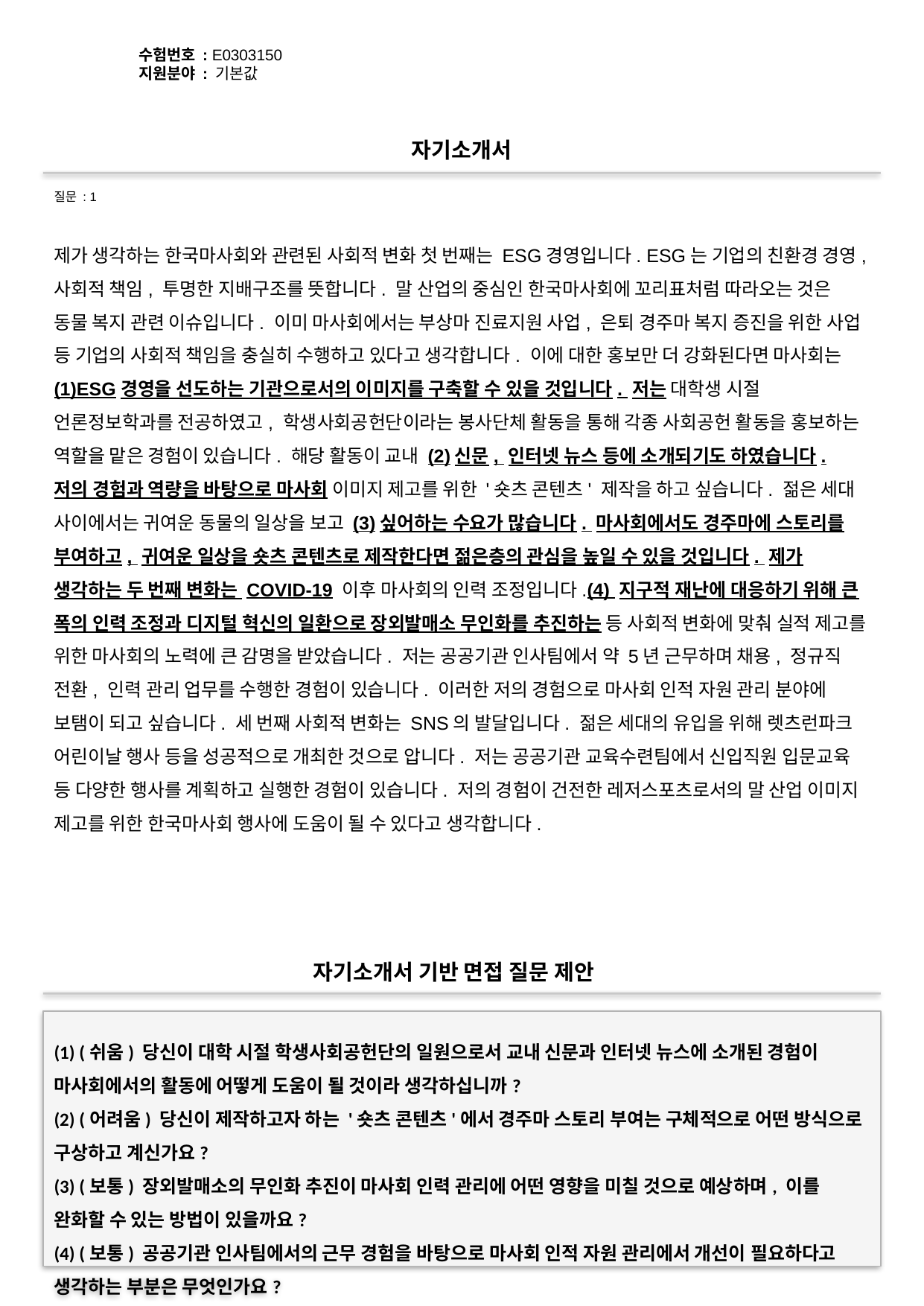

수험번호 : E0303150
지원분야 : 기본값
#

자기소개서

질문 : 1

제가 생각하는 한국마사회와 관련된 사회적 변화 첫 번째는 ESG경영입니다. ESG는 기업의 친환경 경영, 사회적 책임, 투명한 지배구조를 뜻합니다. 말 산업의 중심인 한국마사회에 꼬리표처럼 따라오는 것은 동물 복지 관련 이슈입니다. 이미 마사회에서는 부상마 진료지원 사업, 은퇴 경주마 복지 증진을 위한 사업 등 기업의 사회적 책임을 충실히 수행하고 있다고 생각합니다. 이에 대한 홍보만 더 강화된다면 마사회는 (1)ESG경영을 선도하는 기관으로서의 이미지를 구축할 수 있을 것입니다. 저는 대학생 시절 언론정보학과를 전공하였고, 학생사회공헌단이라는 봉사단체 활동을 통해 각종 사회공헌 활동을 홍보하는 역할을 맡은 경험이 있습니다. 해당 활동이 교내 (2)신문, 인터넷 뉴스 등에 소개되기도 하였습니다. 저의 경험과 역량을 바탕으로 마사회 이미지 제고를 위한 '숏츠 콘텐츠' 제작을 하고 싶습니다. 젊은 세대 사이에서는 귀여운 동물의 일상을 보고 (3)싶어하는 수요가 많습니다. 마사회에서도 경주마에 스토리를 부여하고, 귀여운 일상을 숏츠 콘텐츠로 제작한다면 젊은층의 관심을 높일 수 있을 것입니다. 제가 생각하는 두 번째 변화는 COVID-19 이후 마사회의 인력 조정입니다.(4) 지구적 재난에 대응하기 위해 큰 폭의 인력 조정과 디지털 혁신의 일환으로 장외발매소 무인화를 추진하는 등 사회적 변화에 맞춰 실적 제고를 위한 마사회의 노력에 큰 감명을 받았습니다. 저는 공공기관 인사팀에서 약 5년 근무하며 채용, 정규직 전환, 인력 관리 업무를 수행한 경험이 있습니다. 이러한 저의 경험으로 마사회 인적 자원 관리 분야에 보탬이 되고 싶습니다. 세 번째 사회적 변화는 SNS의 발달입니다. 젊은 세대의 유입을 위해 렛츠런파크 어린이날 행사 등을 성공적으로 개최한 것으로 압니다. 저는 공공기관 교육수련팀에서 신입직원 입문교육 등 다양한 행사를 계획하고 실행한 경험이 있습니다. 저의 경험이 건전한 레저스포츠로서의 말 산업 이미지 제고를 위한 한국마사회 행사에 도움이 될 수 있다고 생각합니다.

자기소개서 기반 면접 질문 제안

(1) (쉬움) 당신이 대학 시절 학생사회공헌단의 일원으로서 교내 신문과 인터넷 뉴스에 소개된 경험이 마사회에서의 활동에 어떻게 도움이 될 것이라 생각하십니까?
(2) (어려움) 당신이 제작하고자 하는 '숏츠 콘텐츠'에서 경주마 스토리 부여는 구체적으로 어떤 방식으로 구상하고 계신가요?
(3) (보통) 장외발매소의 무인화 추진이 마사회 인력 관리에 어떤 영향을 미칠 것으로 예상하며, 이를 완화할 수 있는 방법이 있을까요?
(4) (보통) 공공기관 인사팀에서의 근무 경험을 바탕으로 마사회 인적 자원 관리에서 개선이 필요하다고 생각하는 부분은 무엇인가요?